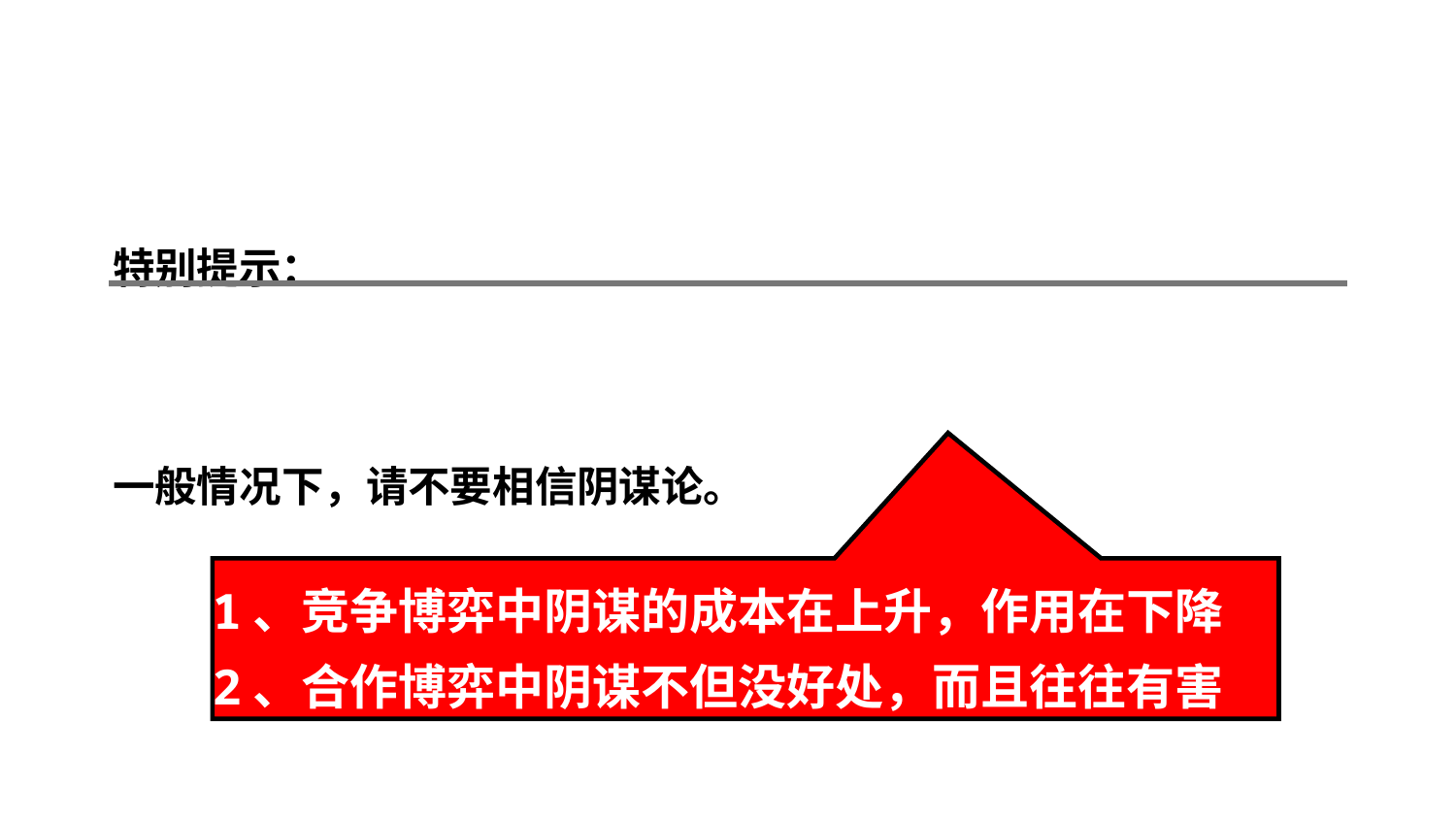

特别提示：
一般情况下，请不要相信阴谋论。

1、竞争博弈中阴谋的成本在上升，作用在下降
2、合作博弈中阴谋不但没好处，而且往往有害